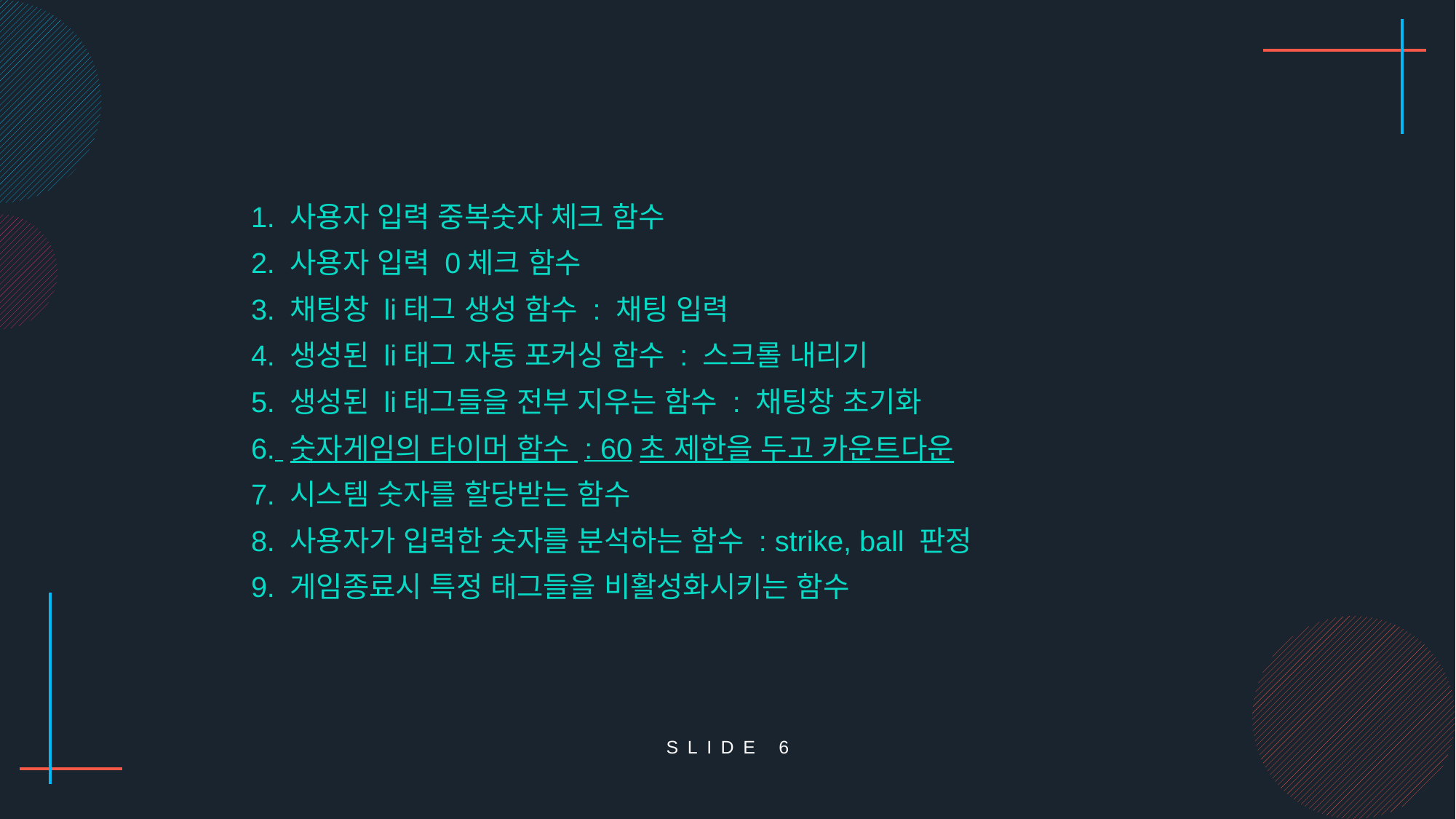

1. 사용자 입력 중복숫자 체크 함수
2. 사용자 입력 0체크 함수
3. 채팅창 li태그 생성 함수 : 채팅 입력
4. 생성된 li태그 자동 포커싱 함수 : 스크롤 내리기
5. 생성된 li태그들을 전부 지우는 함수 : 채팅창 초기화
6. 숫자게임의 타이머 함수 : 60초 제한을 두고 카운트다운
7. 시스템 숫자를 할당받는 함수
8. 사용자가 입력한 숫자를 분석하는 함수 : strike, ball 판정
9. 게임종료시 특정 태그들을 비활성화시키는 함수